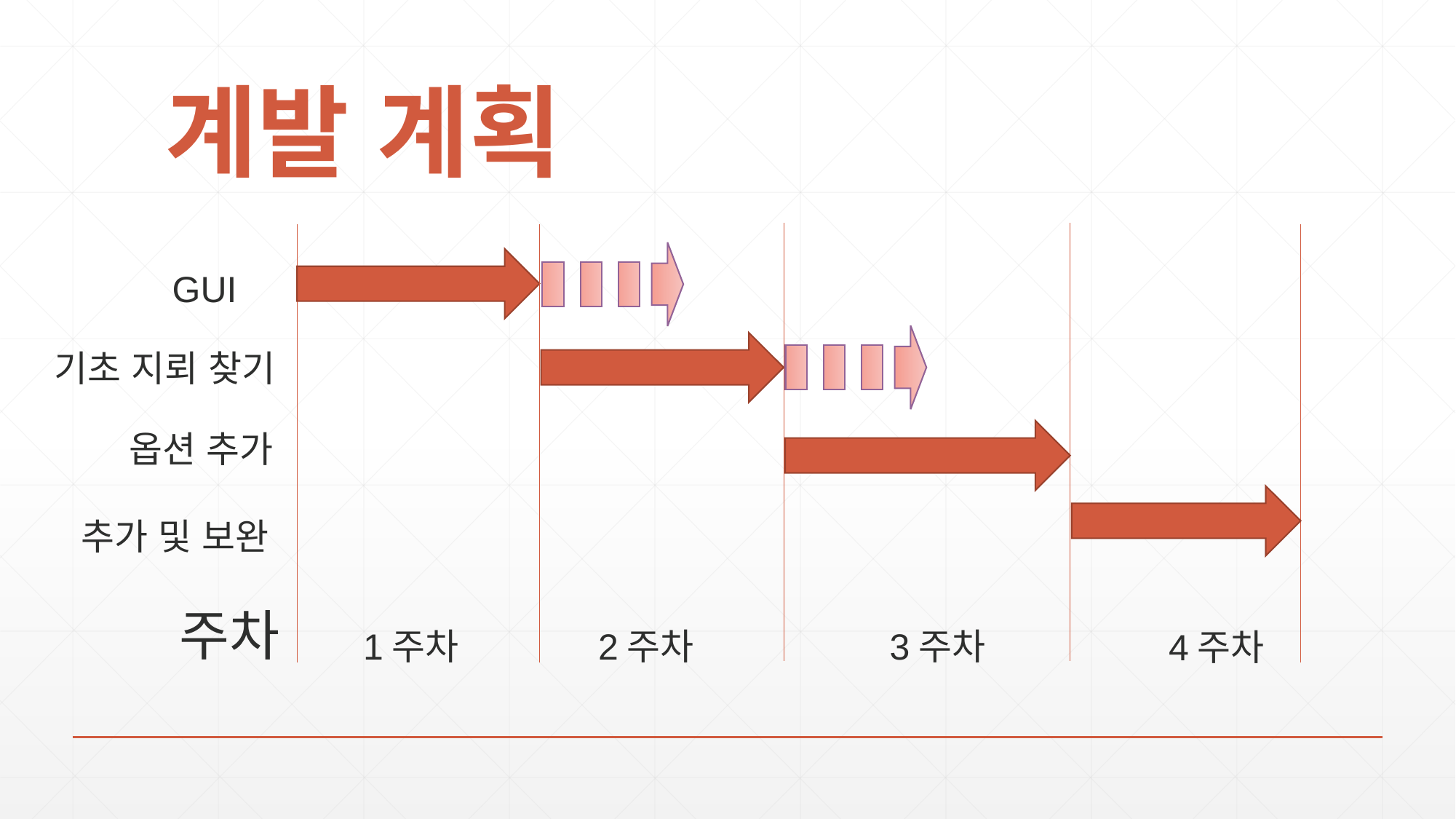

# 계발 계획

GUI

기초 지뢰 찾기
옵션 추가

추가 및 보완
주차
1주차
2주차
3주차
4주차